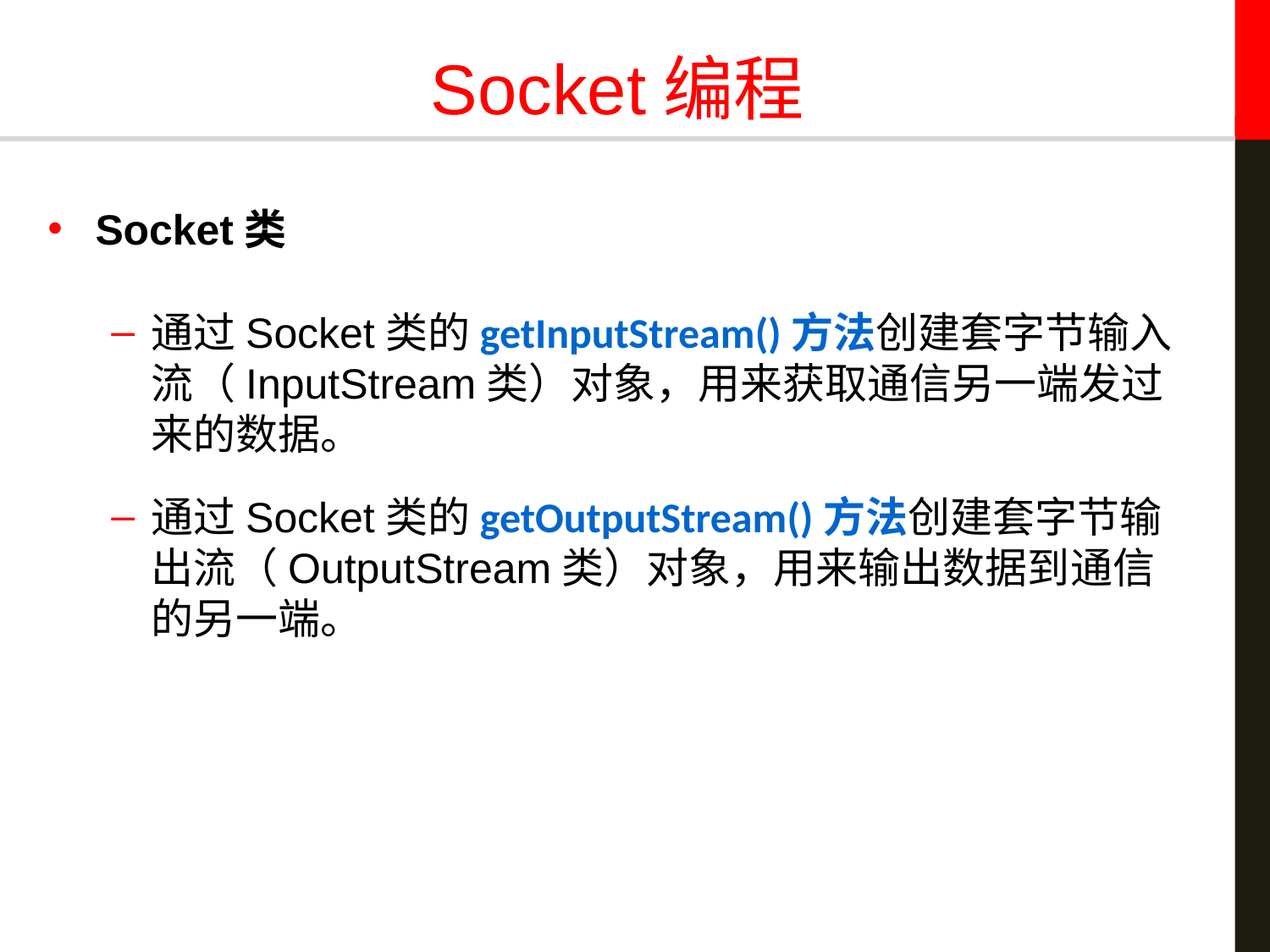

# Socket编程
Socket类
通过Socket类的getInputStream()方法创建套字节输入流（InputStream类）对象，用来获取通信另一端发过来的数据。
通过Socket类的getOutputStream()方法创建套字节输出流（OutputStream类）对象，用来输出数据到通信的另一端。